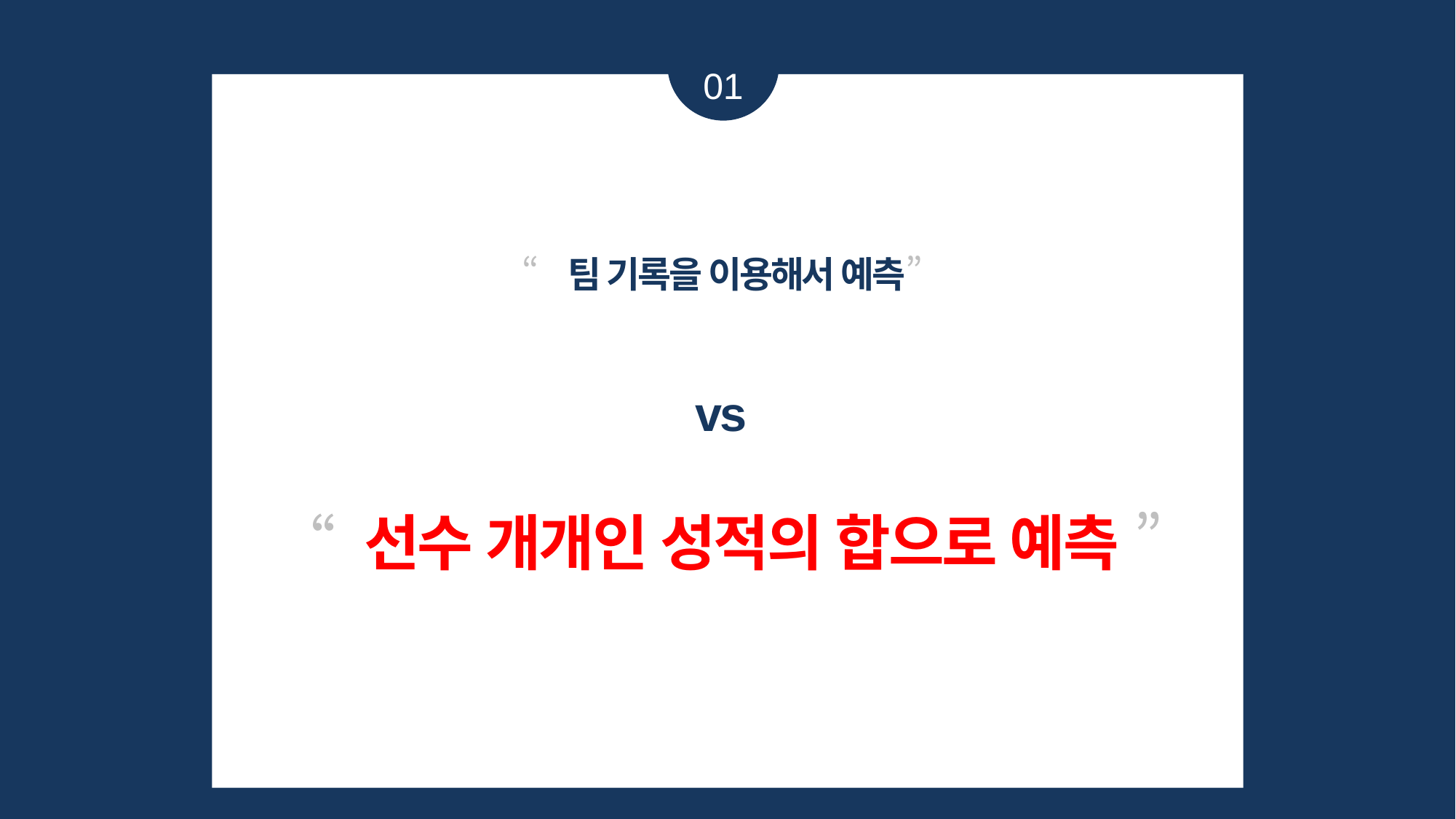

01

“팀 기록을 이용해서 예측”
vs
“ 선수 개개인 성적의 합으로 예측 ”